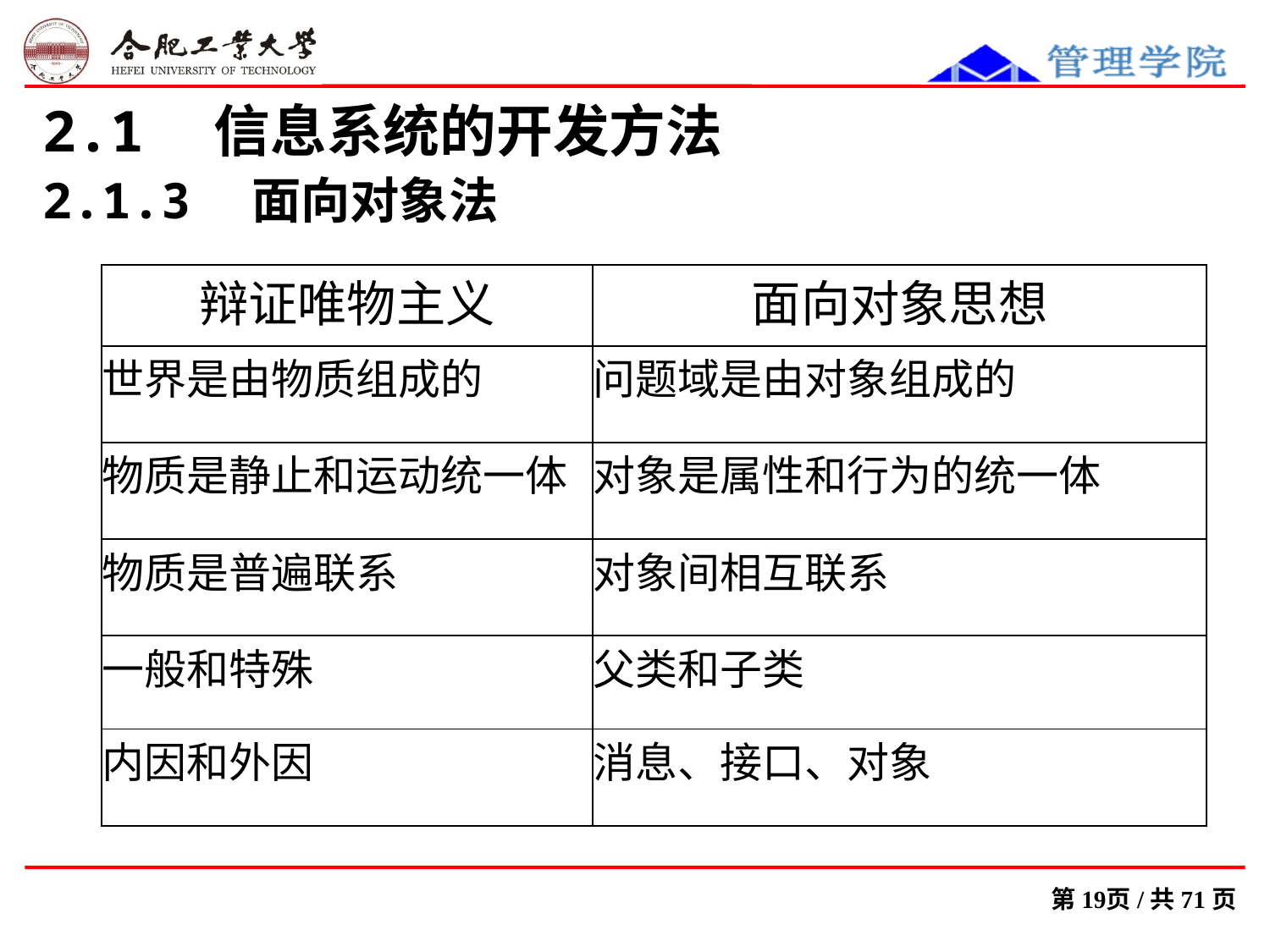

2.1　信息系统的开发方法
2.1.3　面向对象法
| 辩证唯物主义 | 面向对象思想 |
| --- | --- |
| 世界是由物质组成的 | 问题域是由对象组成的 |
| 物质是静止和运动统一体 | 对象是属性和行为的统一体 |
| 物质是普遍联系 | 对象间相互联系 |
| 一般和特殊 | 父类和子类 |
| 内因和外因 | 消息、接口、对象 |